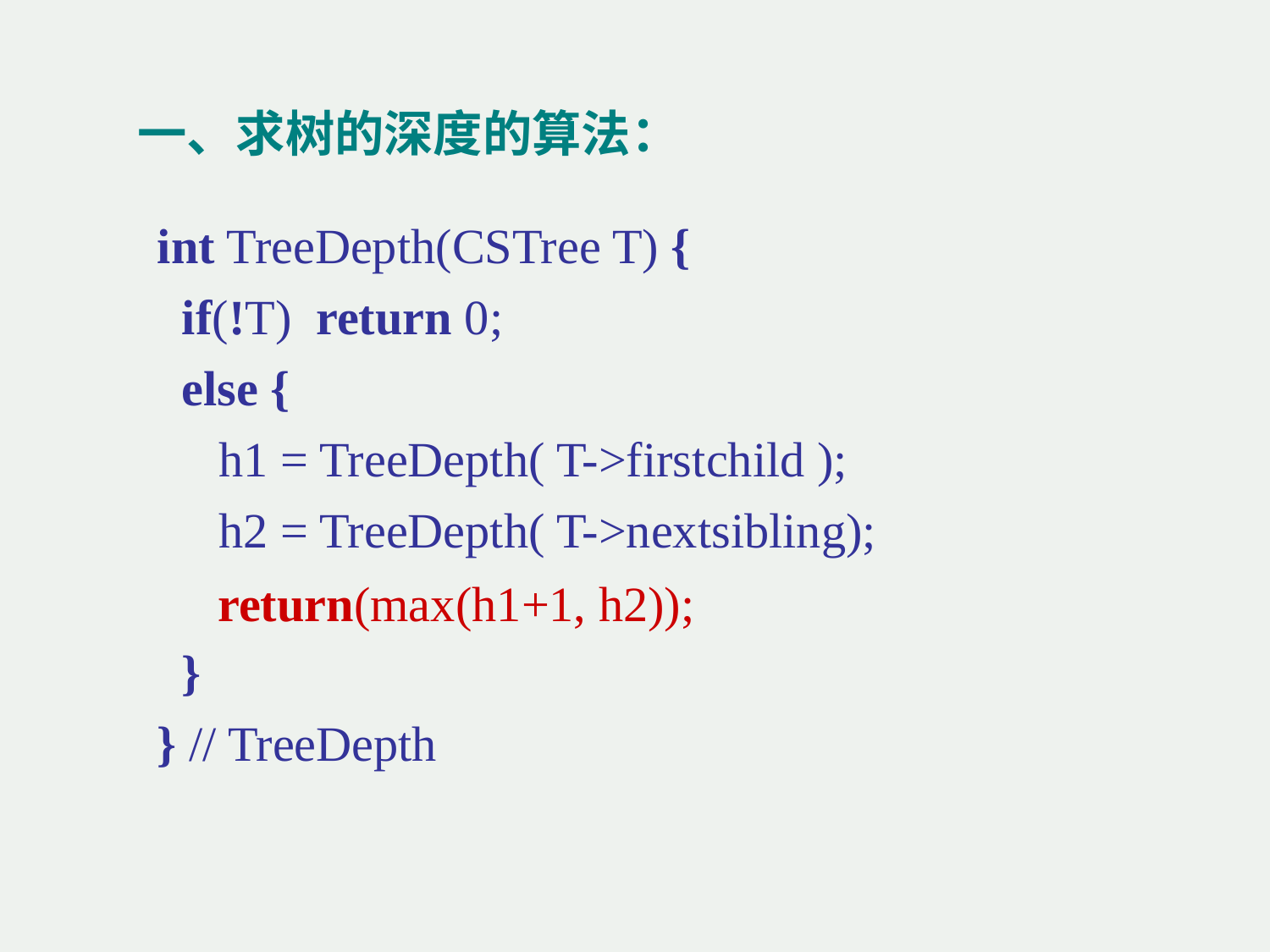

一、求树的深度的算法：
int TreeDepth(CSTree T) {
  if(!T)  return 0;
  else {
     h1 = TreeDepth( T->firstchild );
     h2 = TreeDepth( T->nextsibling);

  }
} // TreeDepth
return(max(h1+1, h2));